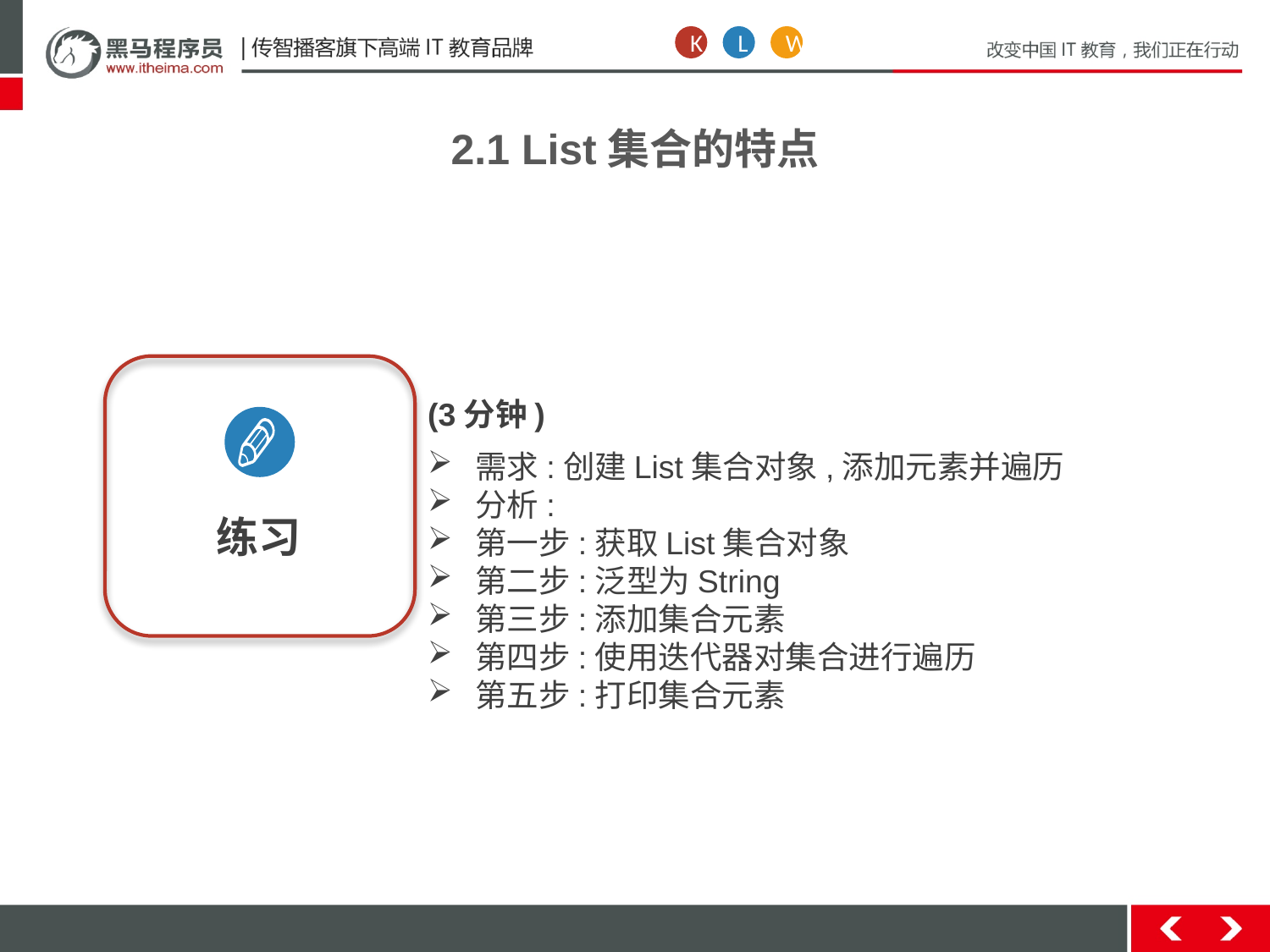

K
L
W
2.1 List集合的特点

练习
(3分钟)
需求:创建List集合对象,添加元素并遍历
分析:
第一步:获取List集合对象
第二步:泛型为String
第三步:添加集合元素
第四步:使用迭代器对集合进行遍历
第五步:打印集合元素